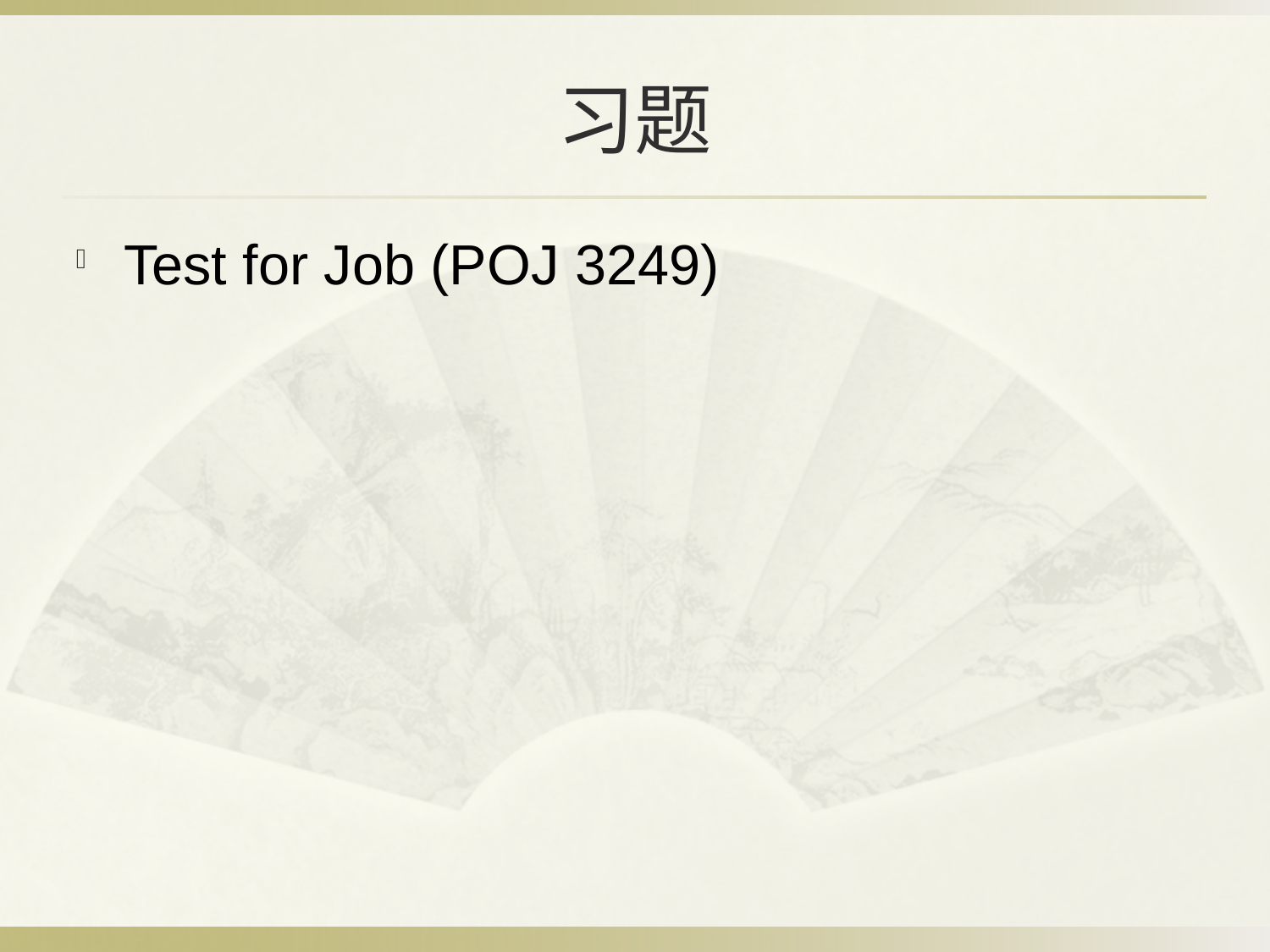

# 习题
Test for Job (POJ 3249)